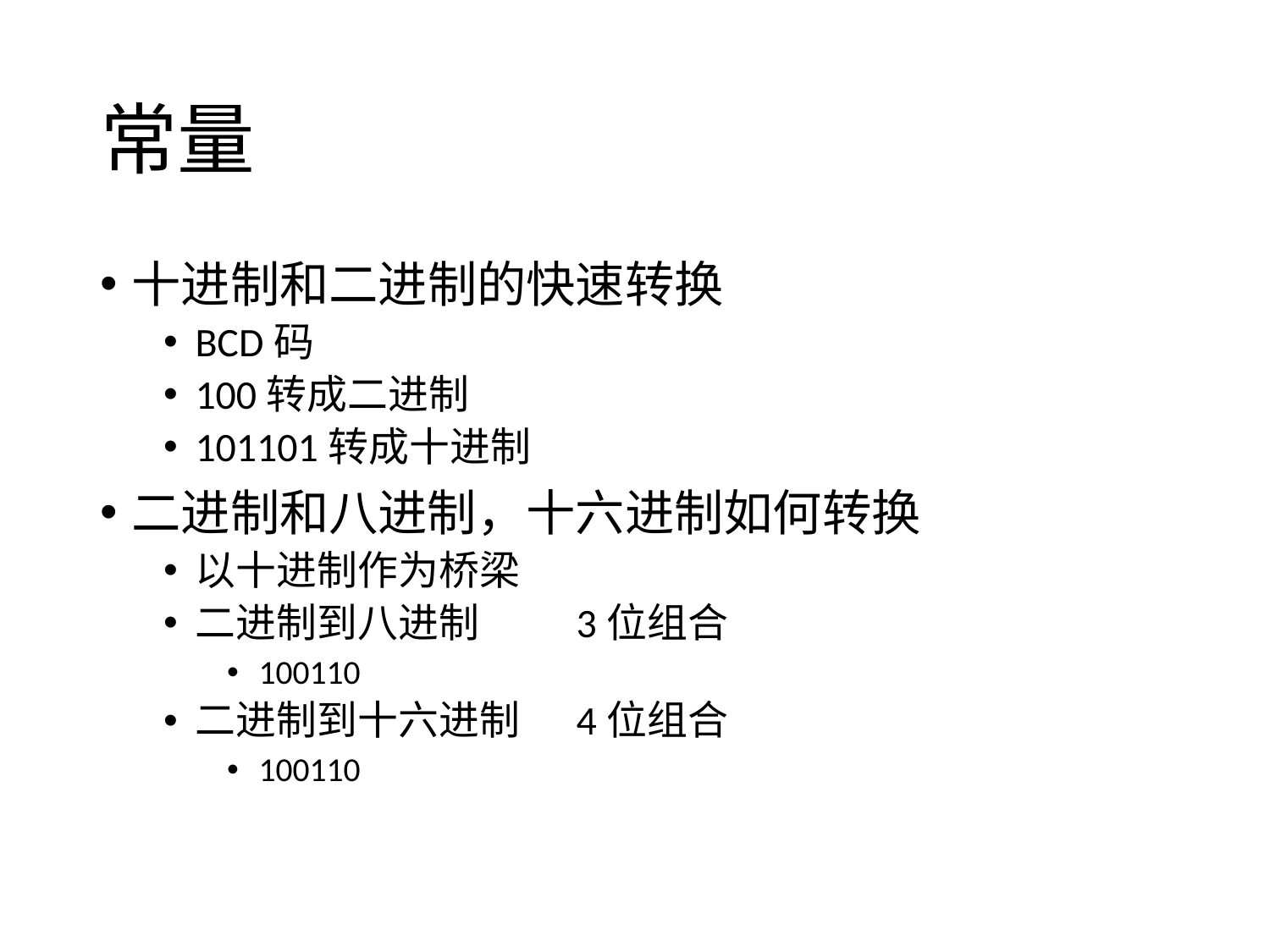

# 常量
十进制和二进制的快速转换
BCD码
100转成二进制
101101转成十进制
二进制和八进制，十六进制如何转换
以十进制作为桥梁
二进制到八进制	3位组合
100110
二进制到十六进制	4位组合
100110